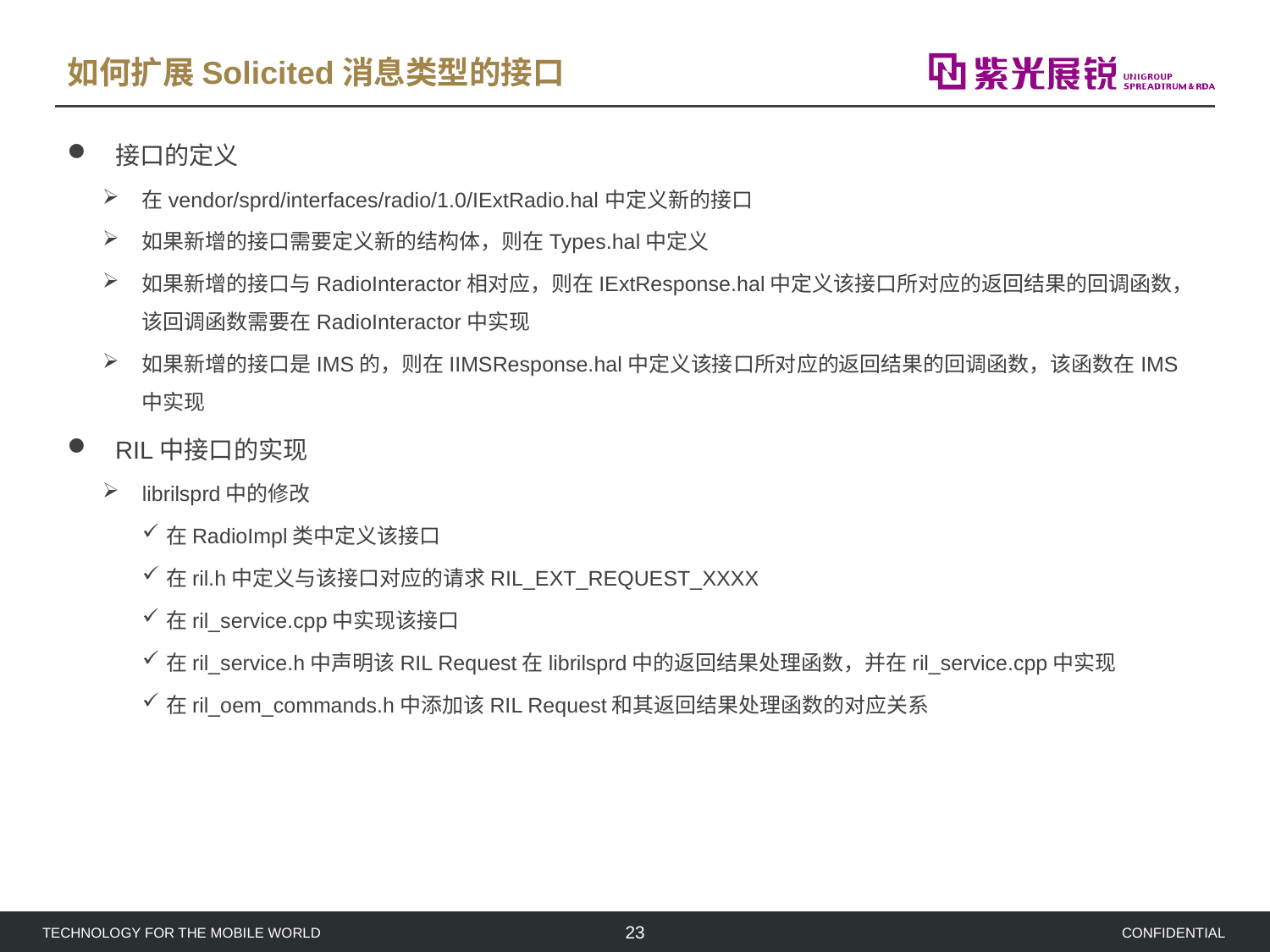

# 如何扩展Solicited消息类型的接口
接口的定义
在vendor/sprd/interfaces/radio/1.0/IExtRadio.hal中定义新的接口
如果新增的接口需要定义新的结构体，则在Types.hal中定义
如果新增的接口与RadioInteractor相对应，则在IExtResponse.hal中定义该接口所对应的返回结果的回调函数，该回调函数需要在RadioInteractor中实现
如果新增的接口是IMS的，则在IIMSResponse.hal中定义该接口所对应的返回结果的回调函数，该函数在IMS中实现
RIL中接口的实现
librilsprd中的修改
在RadioImpl类中定义该接口
在ril.h中定义与该接口对应的请求RIL_EXT_REQUEST_XXXX
在ril_service.cpp中实现该接口
在ril_service.h中声明该RIL Request在librilsprd中的返回结果处理函数，并在ril_service.cpp中实现
在ril_oem_commands.h中添加该RIL Request和其返回结果处理函数的对应关系